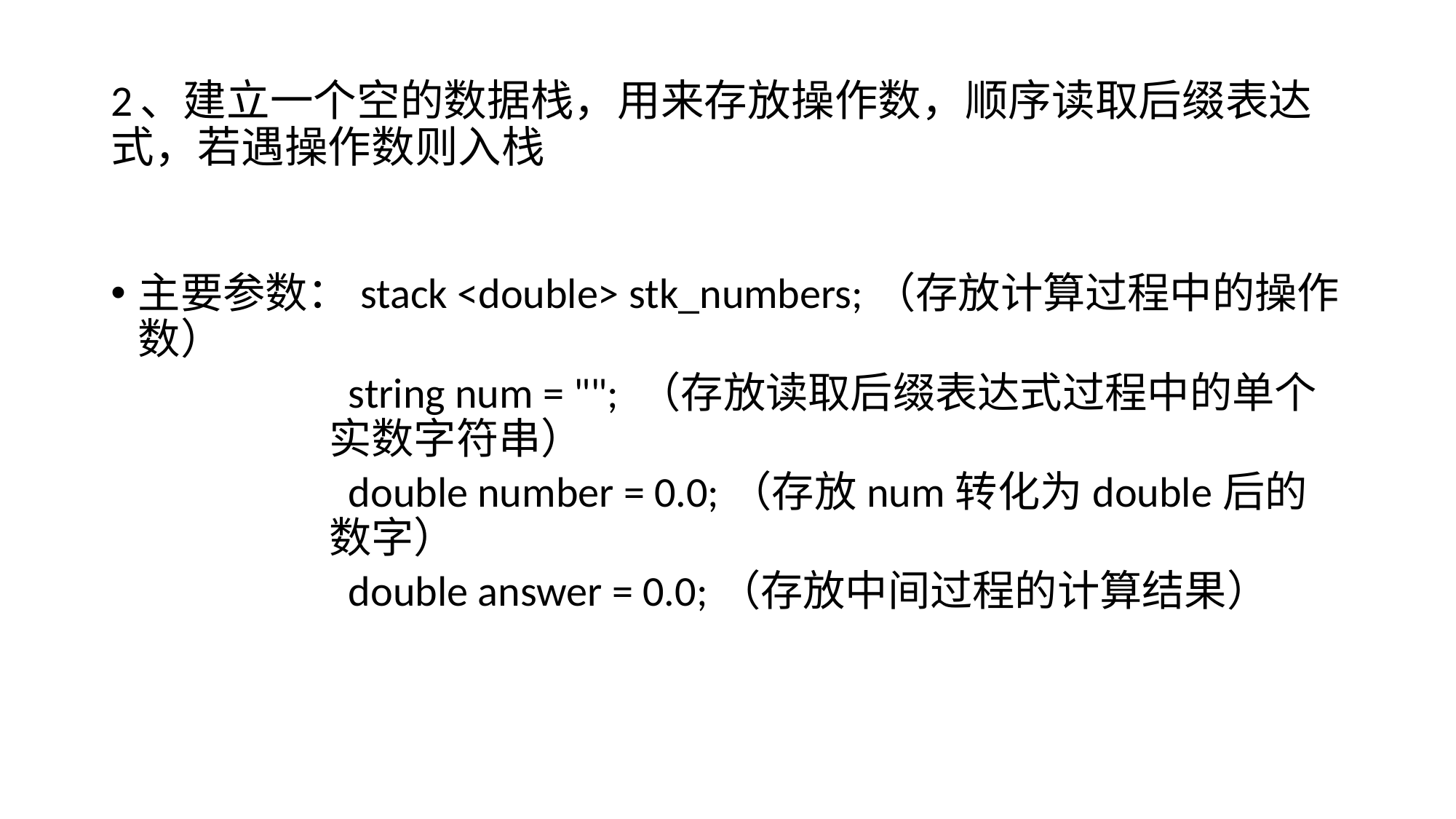

# 2、建立一个空的数据栈，用来存放操作数，顺序读取后缀表达式，若遇操作数则入栈
主要参数：stack <double> stk_numbers;（存放计算过程中的操作数）
  string num = ""; （存放读取后缀表达式过程中的单个实数字符串）
  double number = 0.0;（存放num转化为double后的数字）
  double answer = 0.0;（存放中间过程的计算结果）